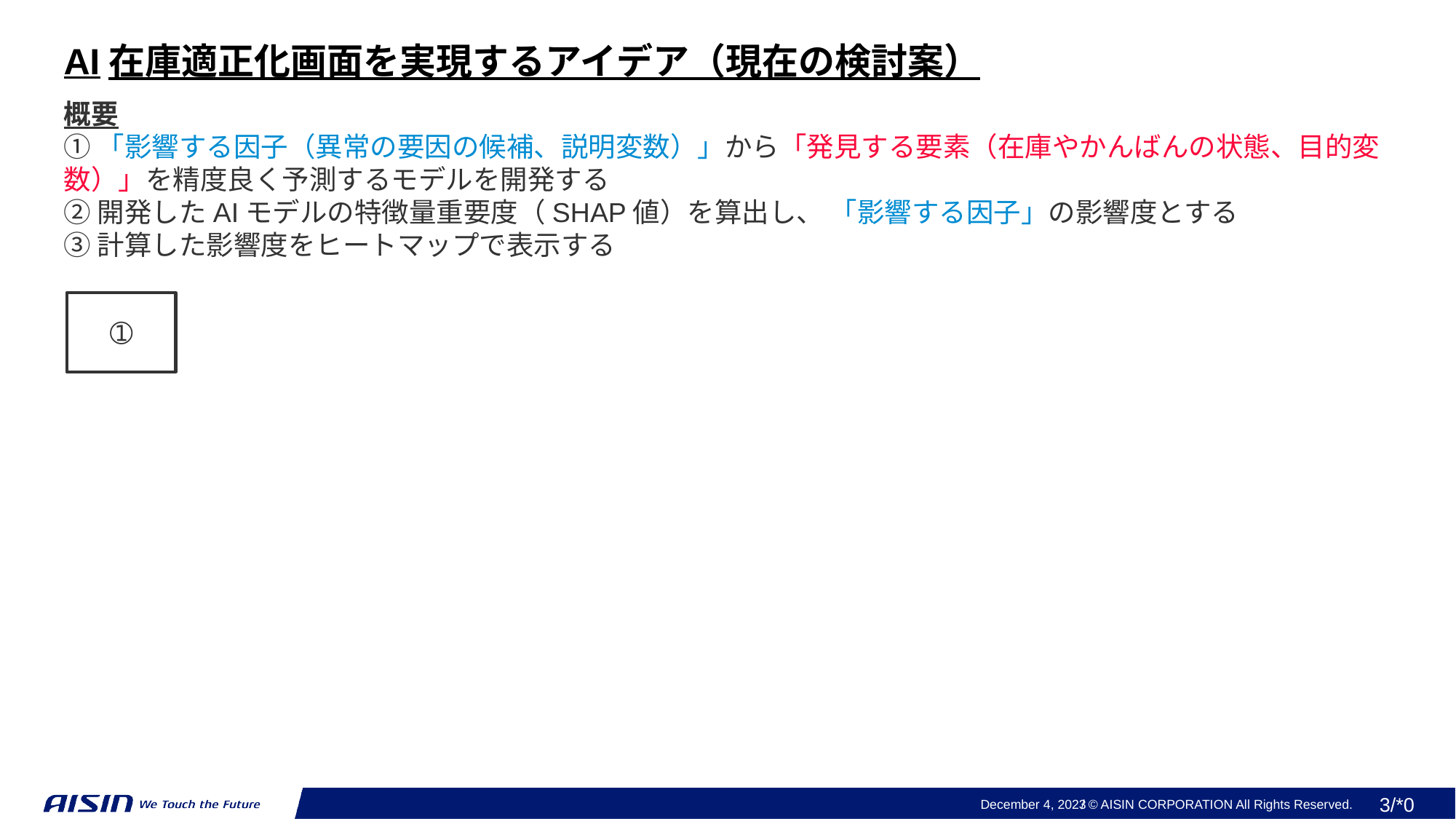

AI在庫適正化画面を実現するアイデア（現在の検討案）
概要
➀「影響する因子（異常の要因の候補、説明変数）」から「発見する要素（在庫やかんばんの状態、目的変数）」を精度良く予測するモデルを開発する
➁開発したAIモデルの特徴量重要度（SHAP値）を算出し、 「影響する因子」の影響度とする
➂計算した影響度をヒートマップで表示する

➀
December 4, 2023